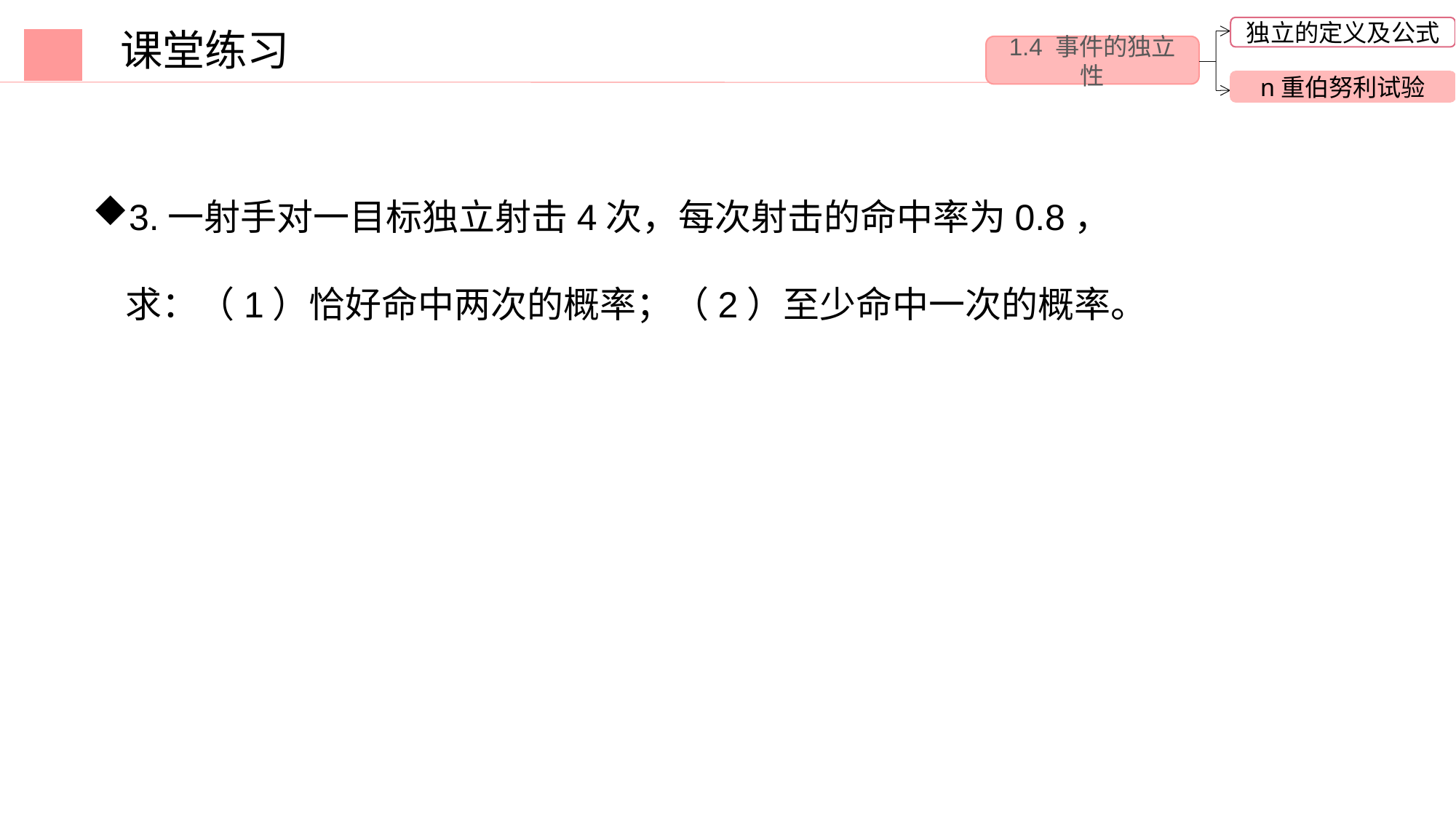

独立的定义及公式

1.4 事件的独立性
n重伯努利试验
课堂练习

3.一射手对一目标独立射击4次，每次射击的命中率为0.8，
   求：（1）恰好命中两次的概率；（2）至少命中一次的概率。